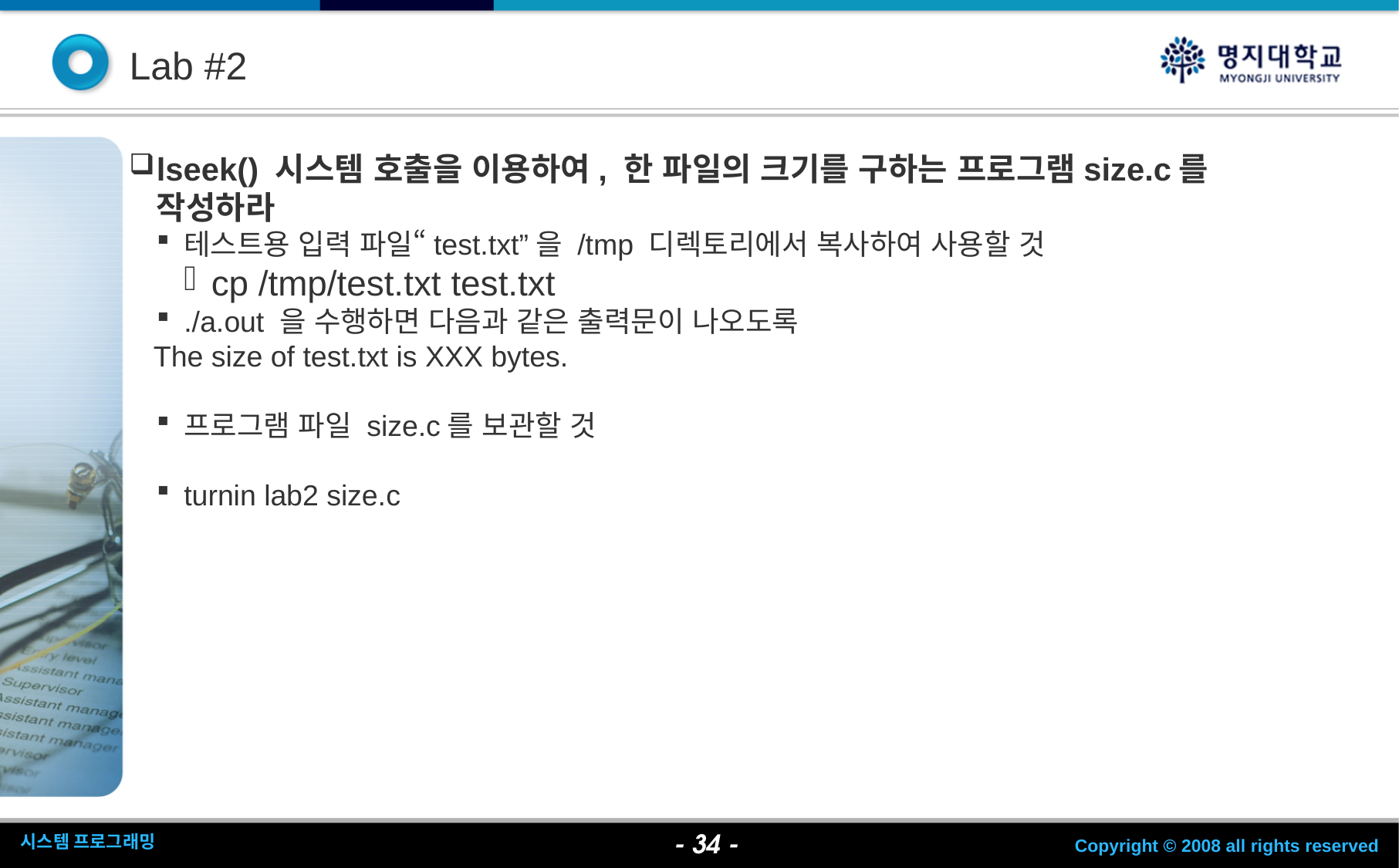

Lab #2
lseek() 시스템 호출을 이용하여, 한 파일의 크기를 구하는 프로그램size.c를 작성하라
테스트용 입력 파일“test.txt”을 /tmp 디렉토리에서 복사하여 사용할 것
cp /tmp/test.txt test.txt
./a.out 을 수행하면 다음과 같은 출력문이 나오도록
   The size of test.txt is XXX bytes.

프로그램 파일 size.c를 보관할 것

turnin lab2 size.c
- 34 -